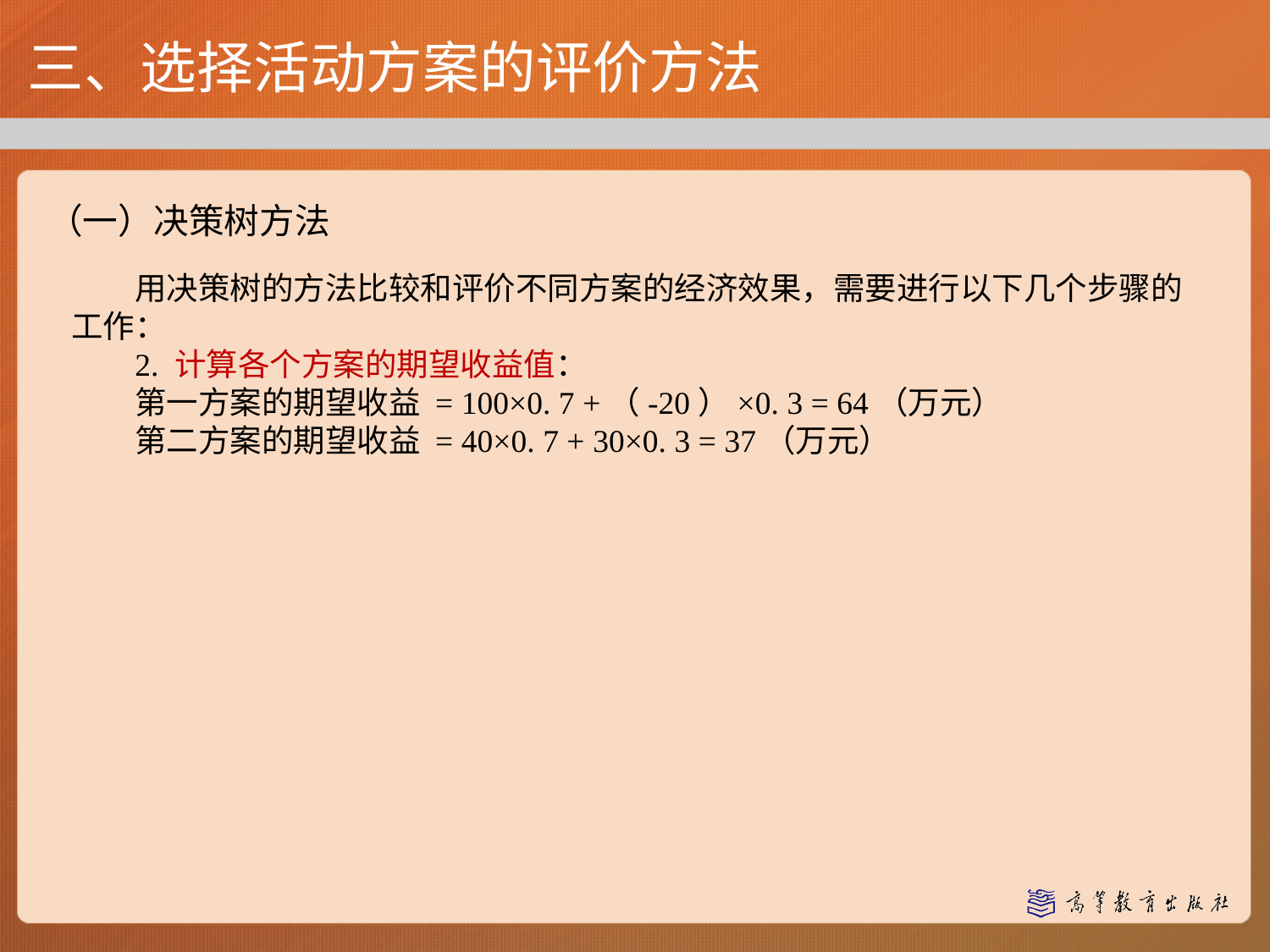

三、选择活动方案的评价方法
（一）决策树方法
用决策树的方法比较和评价不同方案的经济效果，需要进行以下几个步骤的工作：
2. 计算各个方案的期望收益值：
第一方案的期望收益 = 100×0. 7 +（-20）×0. 3 = 64（万元）
第二方案的期望收益 = 40×0. 7 + 30×0. 3 = 37（万元）